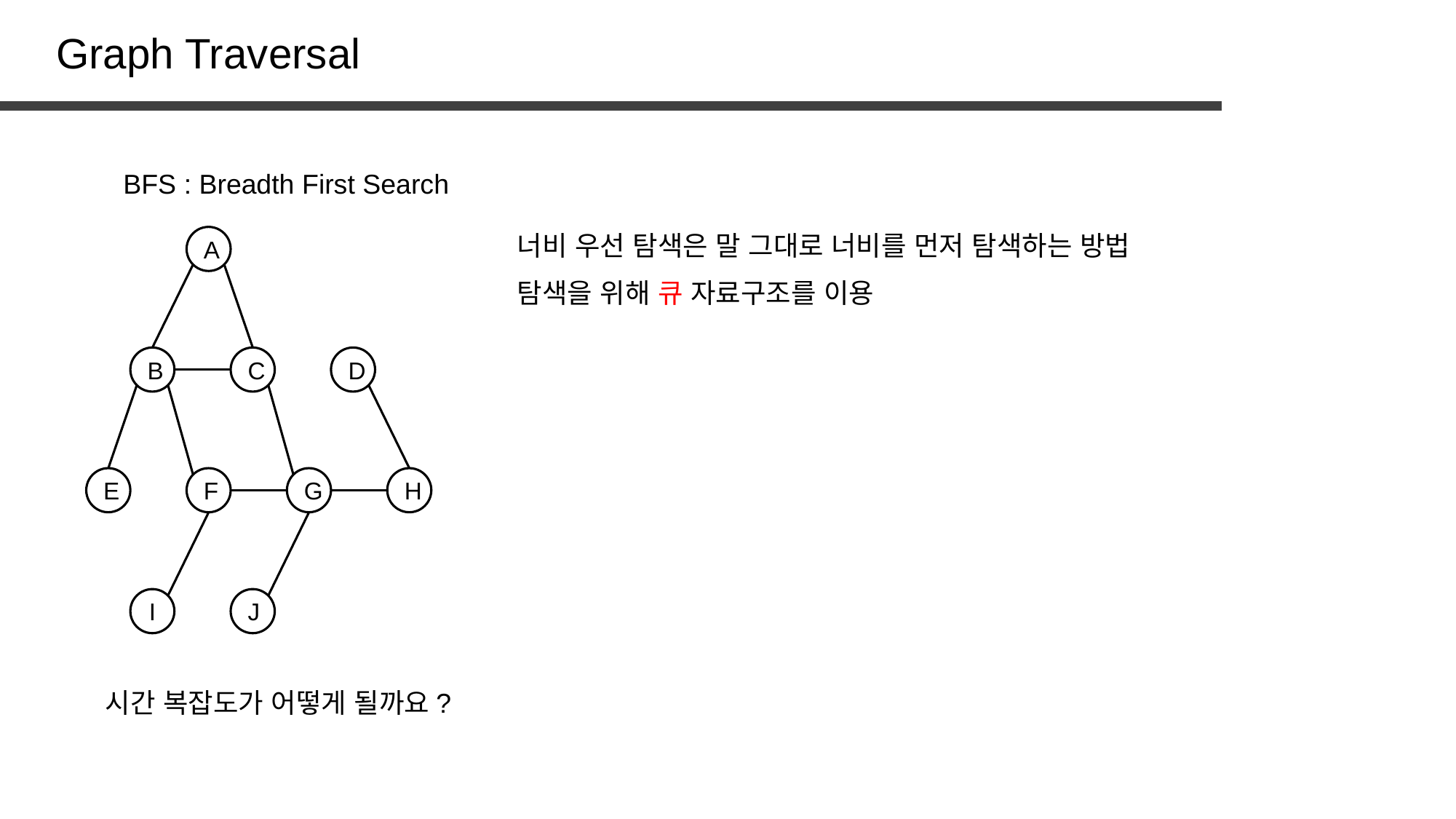

Graph Traversal
BFS : Breadth First Search
너비 우선 탐색은 말 그대로 너비를 먼저 탐색하는 방법
A
탐색을 위해 큐 자료구조를 이용
B
C
D
E
F
G
H
I
J
시간 복잡도가 어떻게 될까요?